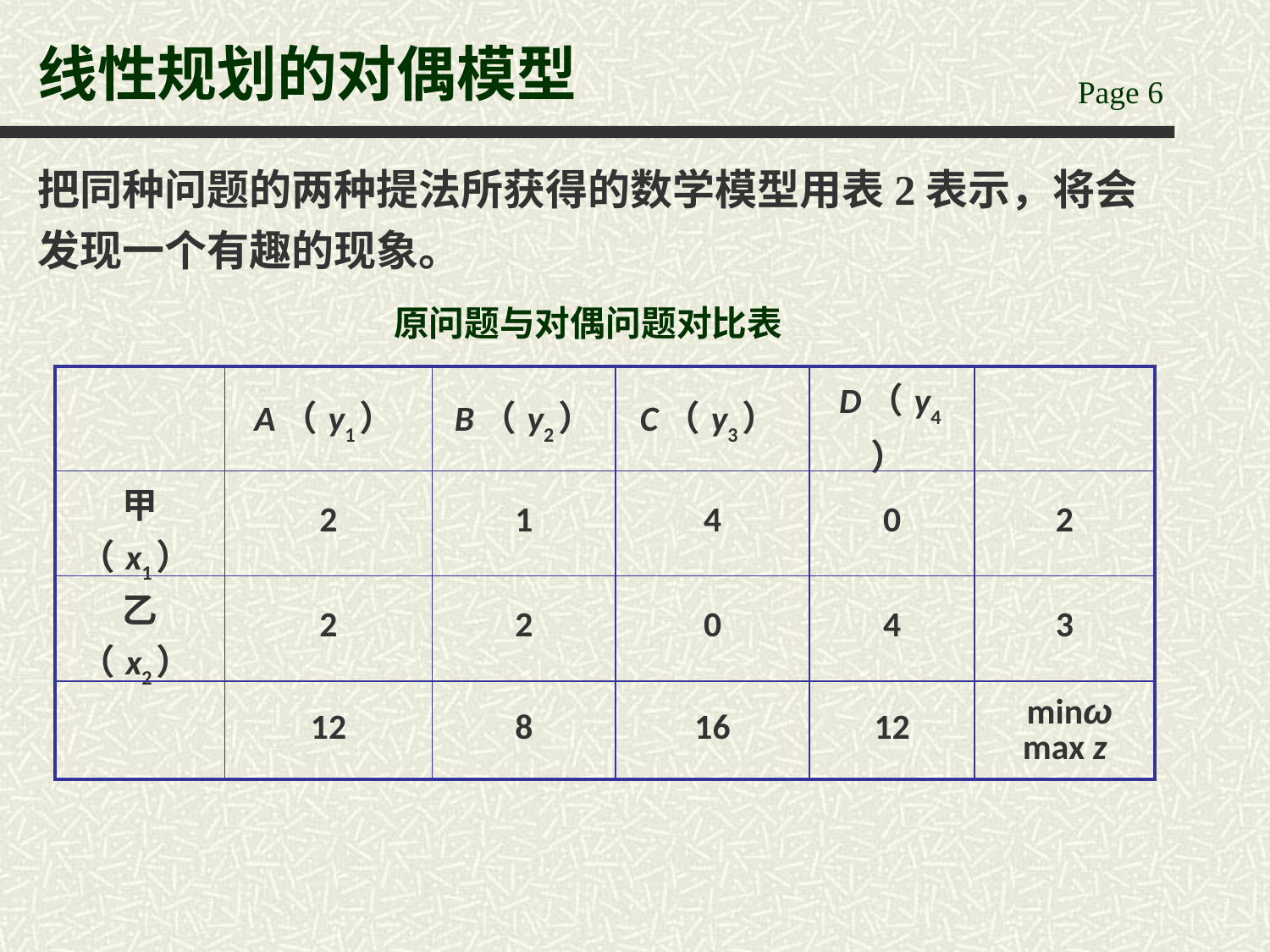

# 线性规划的对偶模型
把同种问题的两种提法所获得的数学模型用表2表示，将会发现一个有趣的现象。
原问题与对偶问题对比表
|  | A（y1） | B（y2） | C（y3） | D（y4） |  |
| --- | --- | --- | --- | --- | --- |
| 甲（x1） | 2 | 1 | 4 | 0 | 2 |
| 乙（x2） | 2 | 2 | 0 | 4 | 3 |
|  | 12 | 8 | 16 | 12 | minω max z |